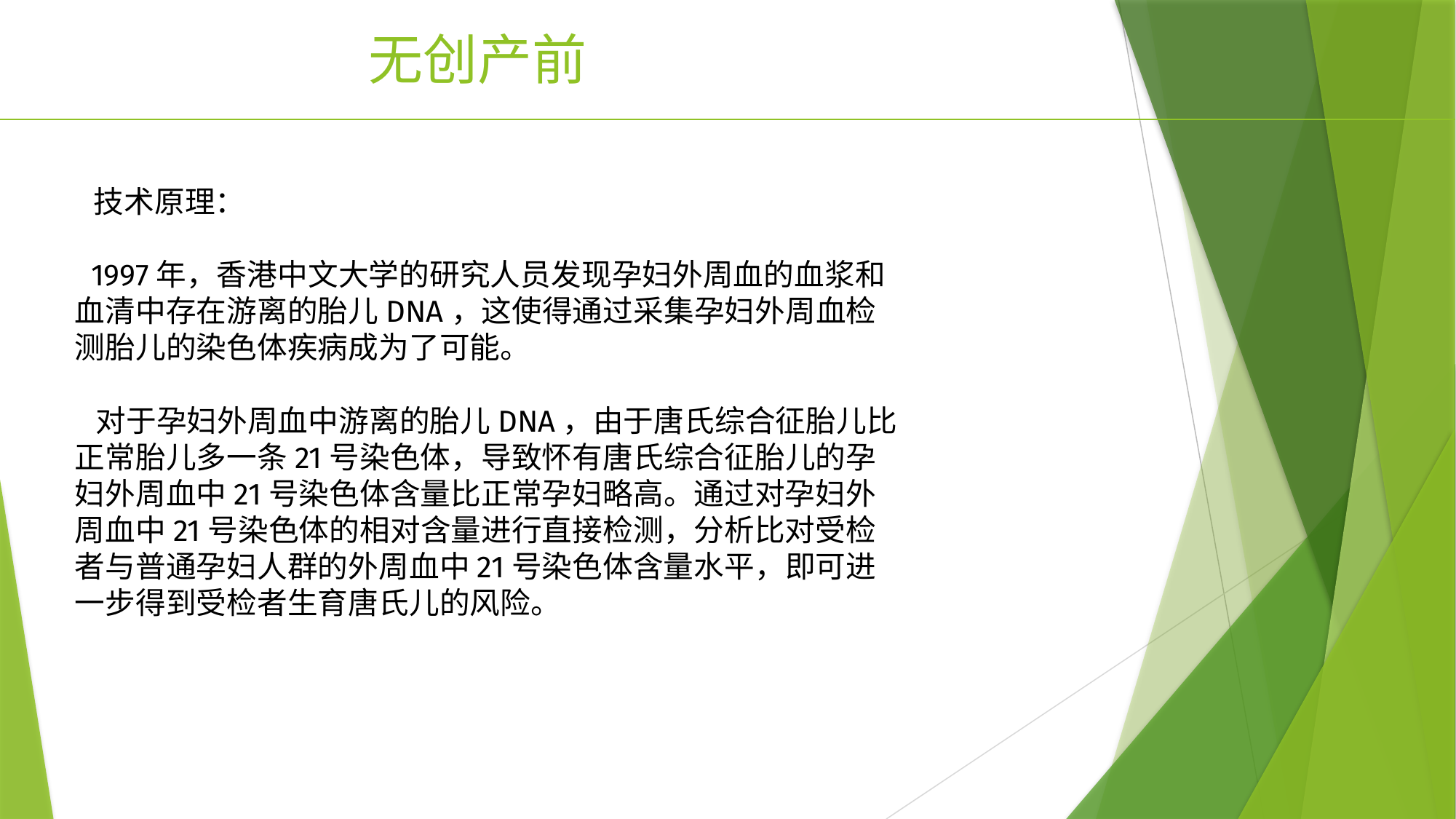

# 无创产前
  技术原理：

  1997年，香港中文大学的研究人员发现孕妇外周血的血浆和血清中存在游离的胎儿DNA，这使得通过采集孕妇外周血检测胎儿的染色体疾病成为了可能。

  对于孕妇外周血中游离的胎儿DNA，由于唐氏综合征胎儿比正常胎儿多一条21号染色体，导致怀有唐氏综合征胎儿的孕妇外周血中21号染色体含量比正常孕妇略高。通过对孕妇外周血中21号染色体的相对含量进行直接检测，分析比对受检者与普通孕妇人群的外周血中21号染色体含量水平，即可进一步得到受检者生育唐氏儿的风险。